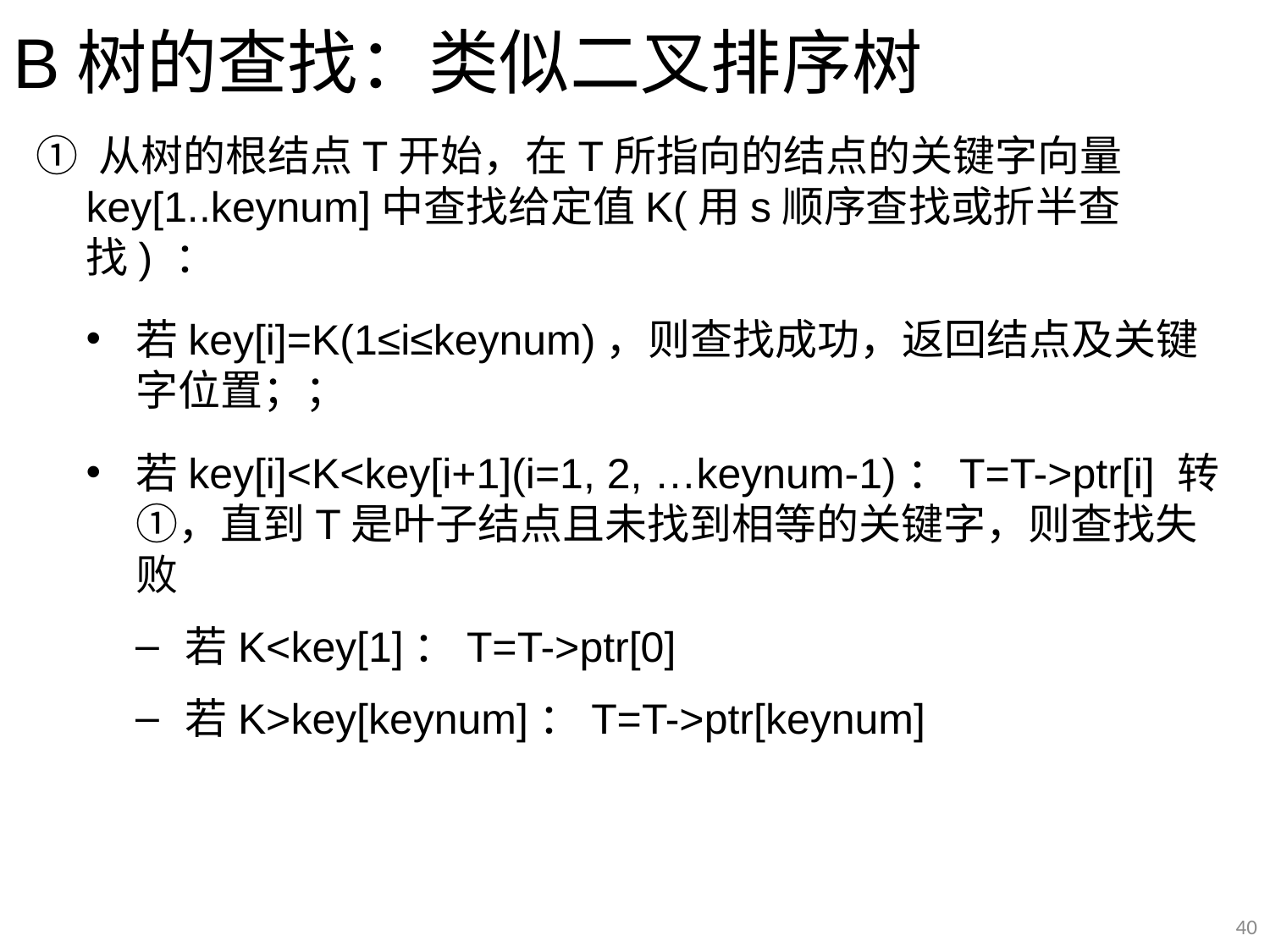

# B树的查找：类似二叉排序树
① 从树的根结点T开始，在T所指向的结点的关键字向量key[1..keynum]中查找给定值K(用s顺序查找或折半查找) ：
若key[i]=K(1≤i≤keynum)，则查找成功，返回结点及关键字位置；；
若key[i]<K<key[i+1](i=1, 2, …keynum-1)：T=T->ptr[i] 转①，直到T是叶子结点且未找到相等的关键字，则查找失败
若K<key[1]：T=T->ptr[0]
若K>key[keynum]：T=T->ptr[keynum]
40